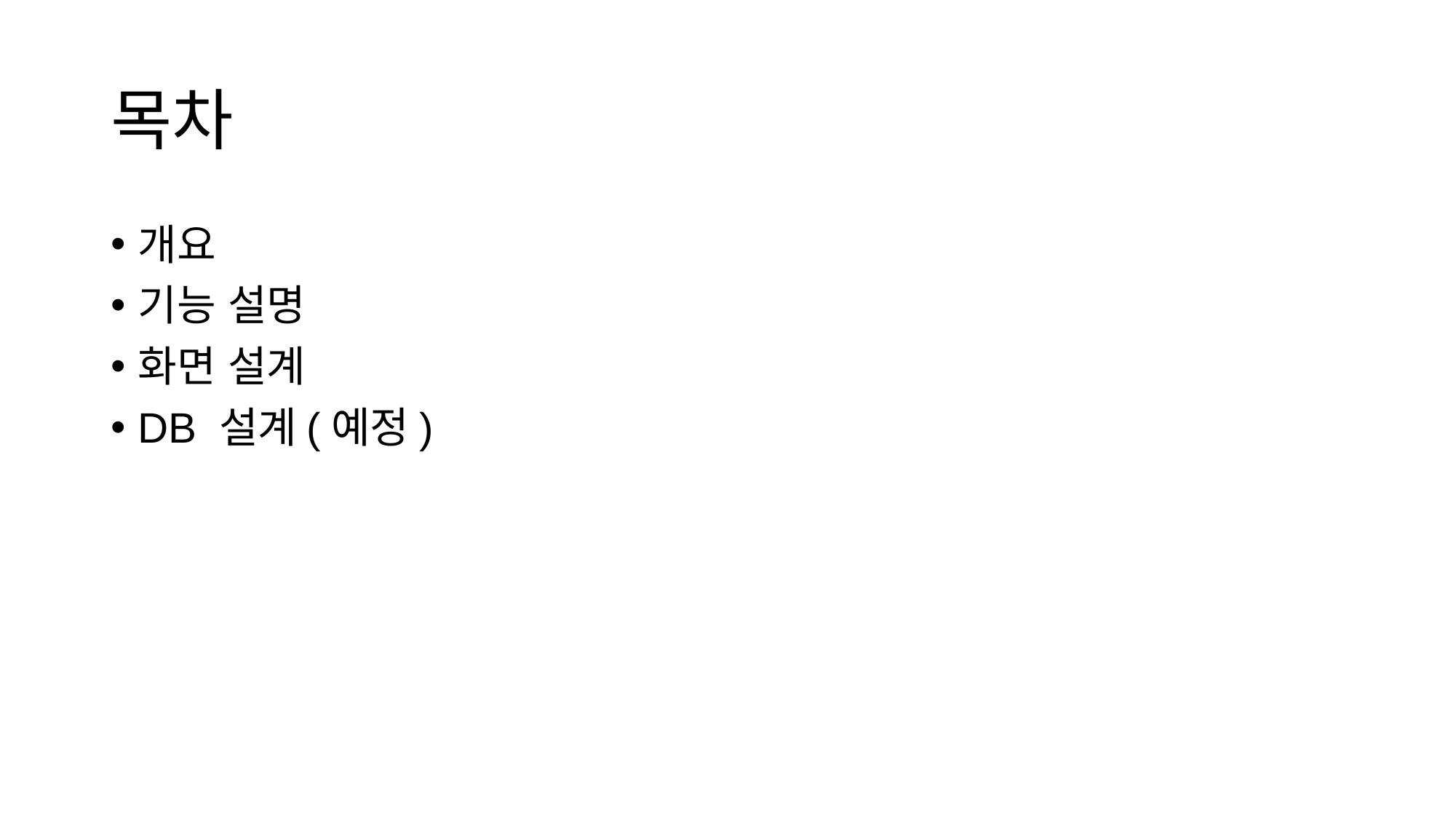

# 목차
개요
기능 설명
화면 설계
DB 설계(예정)